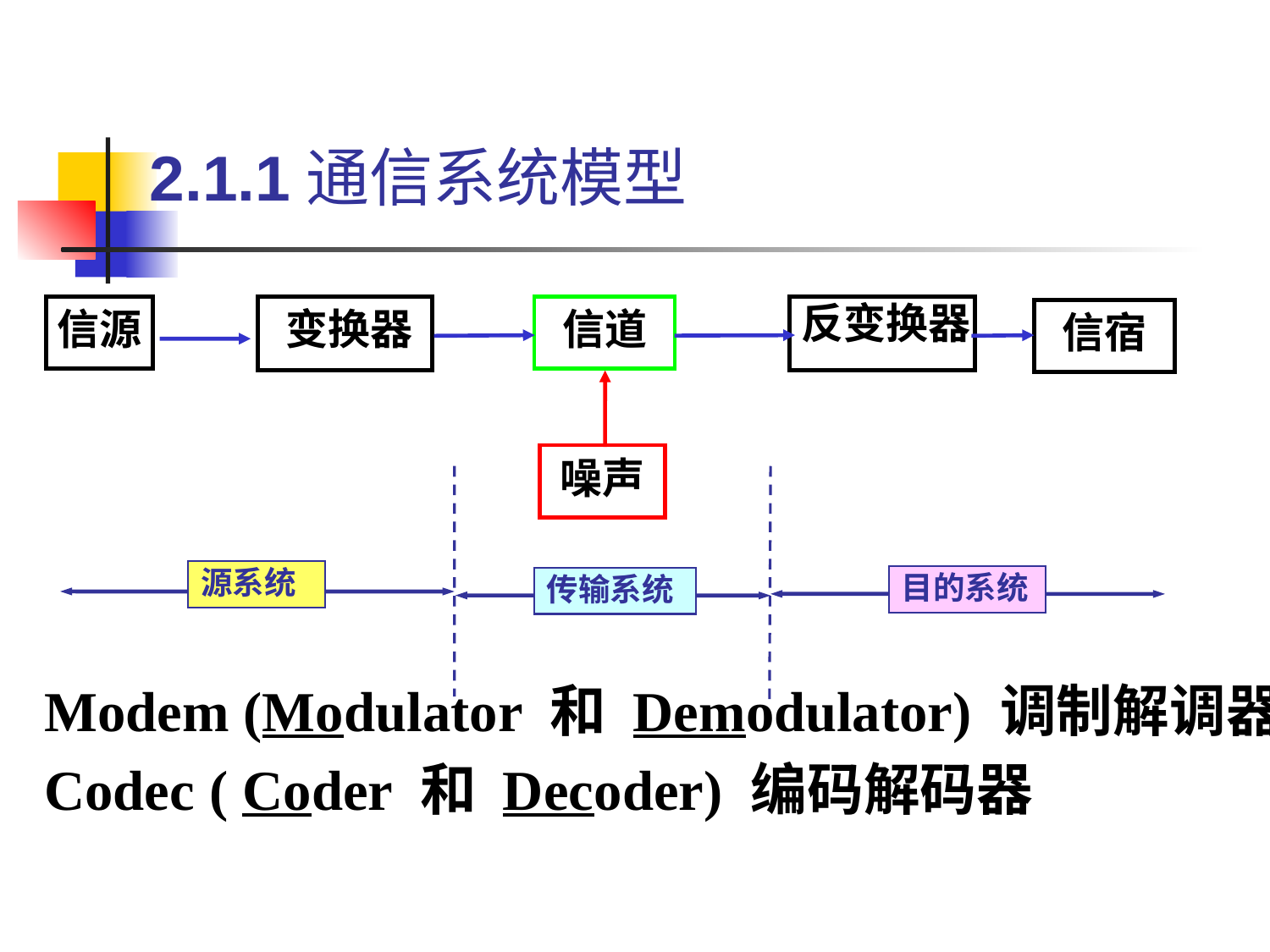

# 2.1.1通信系统模型
变换器
信源

信道
 反变换器
信宿

噪声

源系统

传输系统

目的系统

Modem (Modulator 和 Demodulator) 调制解调器
Codec ( Coder 和 Decoder) 编码解码器